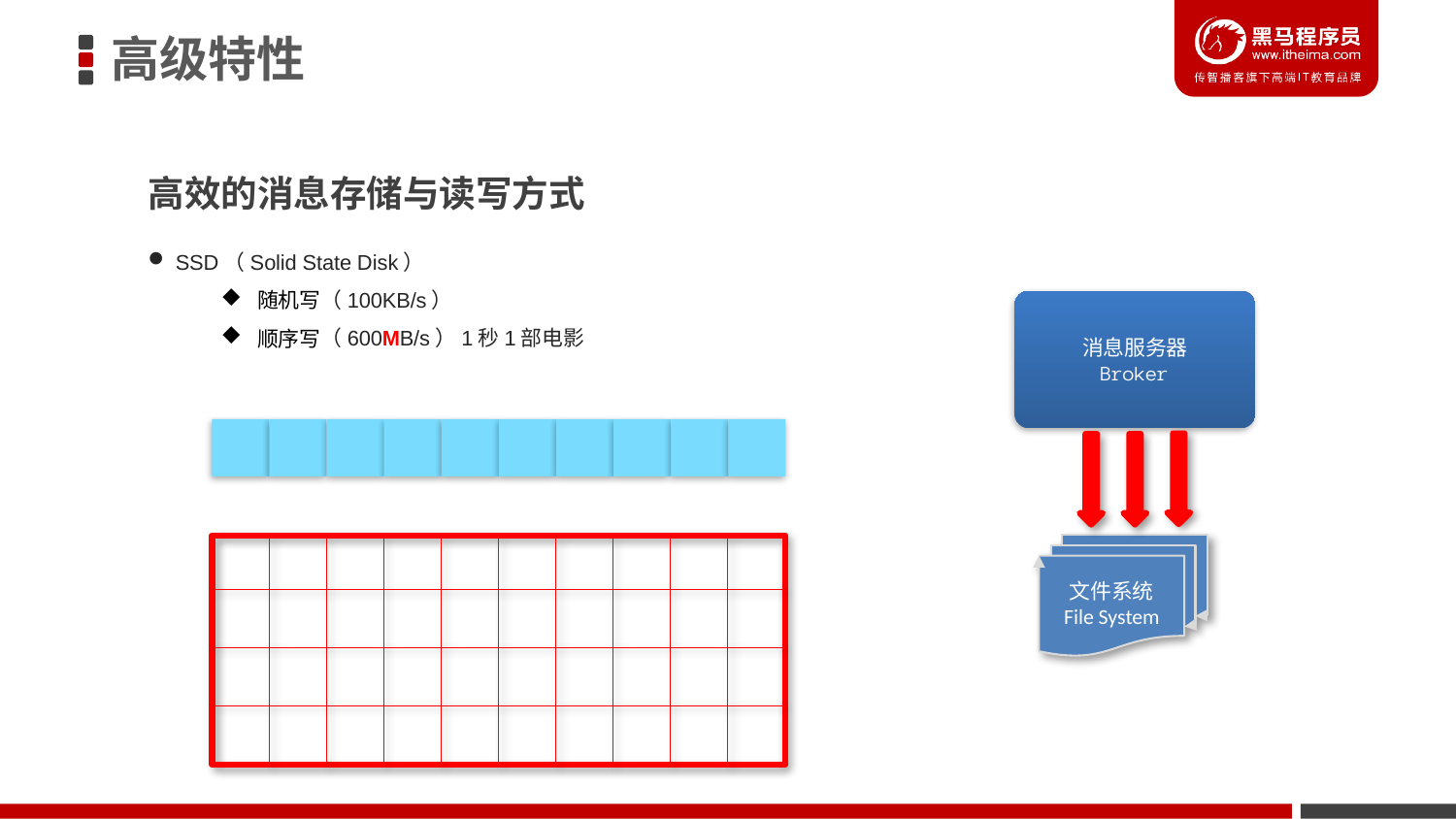

高级特性
高效的消息存储与读写方式
SSD（Solid State Disk）
随机写
顺序写

（100KB/s）
（600MB/s）1秒1部电影
消息服务器
Broker

文件系统
File System